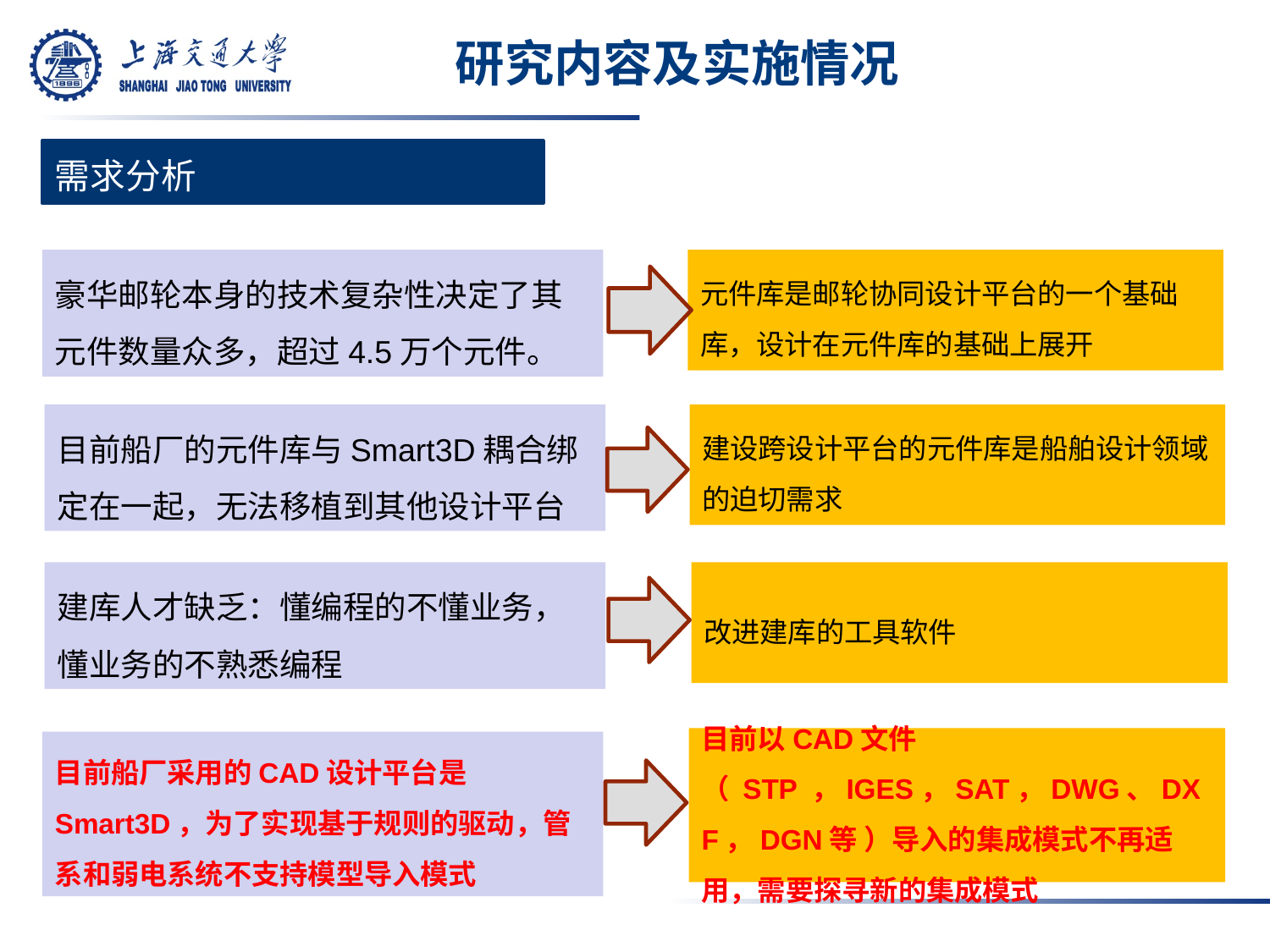

# 研究内容及实施情况
需求分析
元件库是邮轮协同设计平台的一个基础库，设计在元件库的基础上展开
豪华邮轮本身的技术复杂性决定了其元件数量众多，超过4.5万个元件。

目前船厂的元件库与Smart3D耦合绑定在一起，无法移植到其他设计平台
建设跨设计平台的元件库是船舶设计领域的迫切需求

建库人才缺乏：懂编程的不懂业务，懂业务的不熟悉编程
改进建库的工具软件

目前以CAD文件（ STP ，IGES，SAT，DWG、DXF，DGN等 ）导入的集成模式不再适用，需要探寻新的集成模式
目前船厂采用的CAD设计平台是Smart3D，为了实现基于规则的驱动，管系和弱电系统不支持模型导入模式